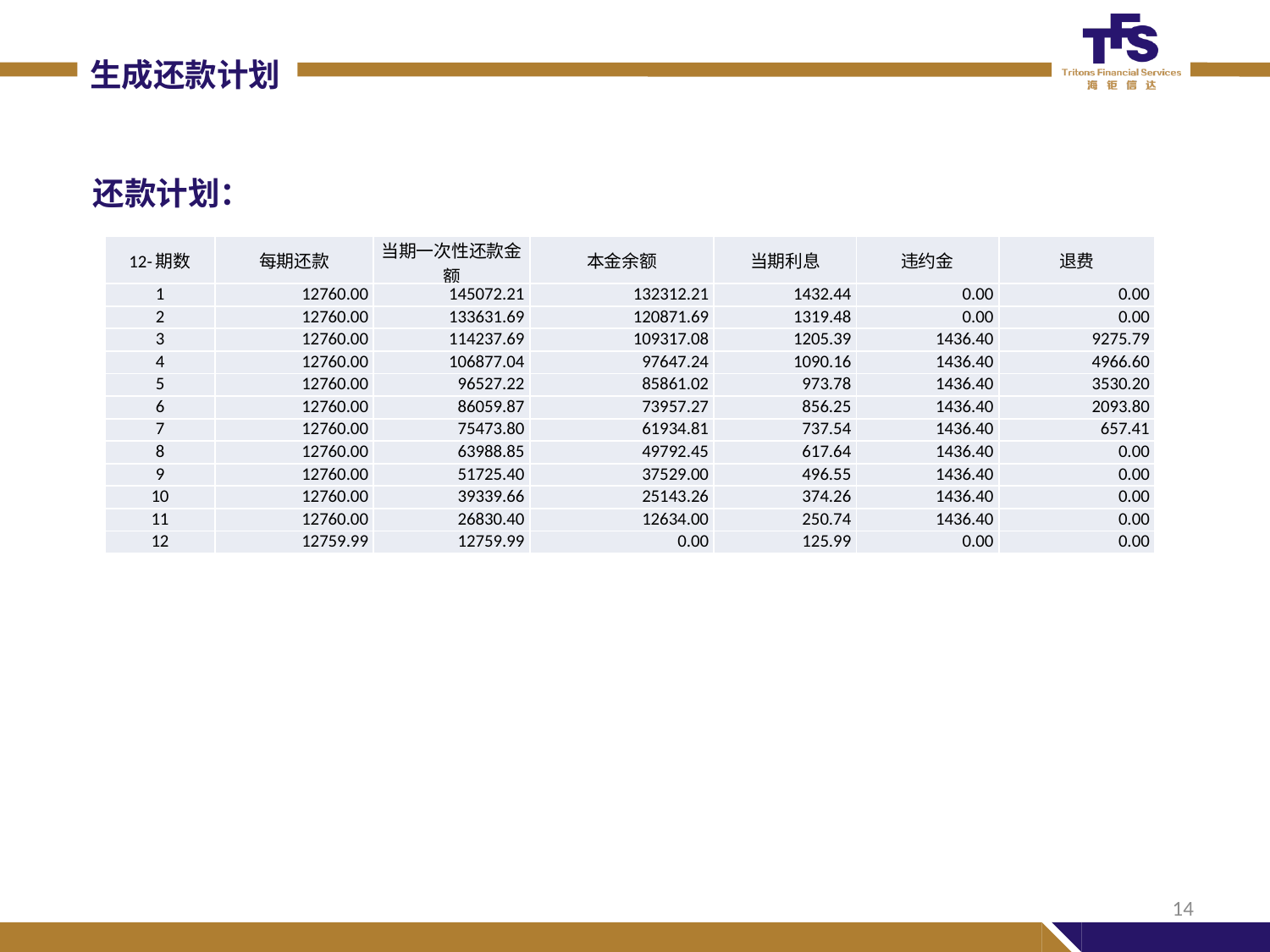

生成还款计划
还款计划：
| 12-期数 | 每期还款 | 当期一次性还款金额 | 本金余额 | 当期利息 | 违约金 | 退费 |
| --- | --- | --- | --- | --- | --- | --- |
| 1 | 12760.00 | 145072.21 | 132312.21 | 1432.44 | 0.00 | 0.00 |
| 2 | 12760.00 | 133631.69 | 120871.69 | 1319.48 | 0.00 | 0.00 |
| 3 | 12760.00 | 114237.69 | 109317.08 | 1205.39 | 1436.40 | 9275.79 |
| 4 | 12760.00 | 106877.04 | 97647.24 | 1090.16 | 1436.40 | 4966.60 |
| 5 | 12760.00 | 96527.22 | 85861.02 | 973.78 | 1436.40 | 3530.20 |
| 6 | 12760.00 | 86059.87 | 73957.27 | 856.25 | 1436.40 | 2093.80 |
| 7 | 12760.00 | 75473.80 | 61934.81 | 737.54 | 1436.40 | 657.41 |
| 8 | 12760.00 | 63988.85 | 49792.45 | 617.64 | 1436.40 | 0.00 |
| 9 | 12760.00 | 51725.40 | 37529.00 | 496.55 | 1436.40 | 0.00 |
| 10 | 12760.00 | 39339.66 | 25143.26 | 374.26 | 1436.40 | 0.00 |
| 11 | 12760.00 | 26830.40 | 12634.00 | 250.74 | 1436.40 | 0.00 |
| 12 | 12759.99 | 12759.99 | 0.00 | 125.99 | 0.00 | 0.00 |
图:1
14